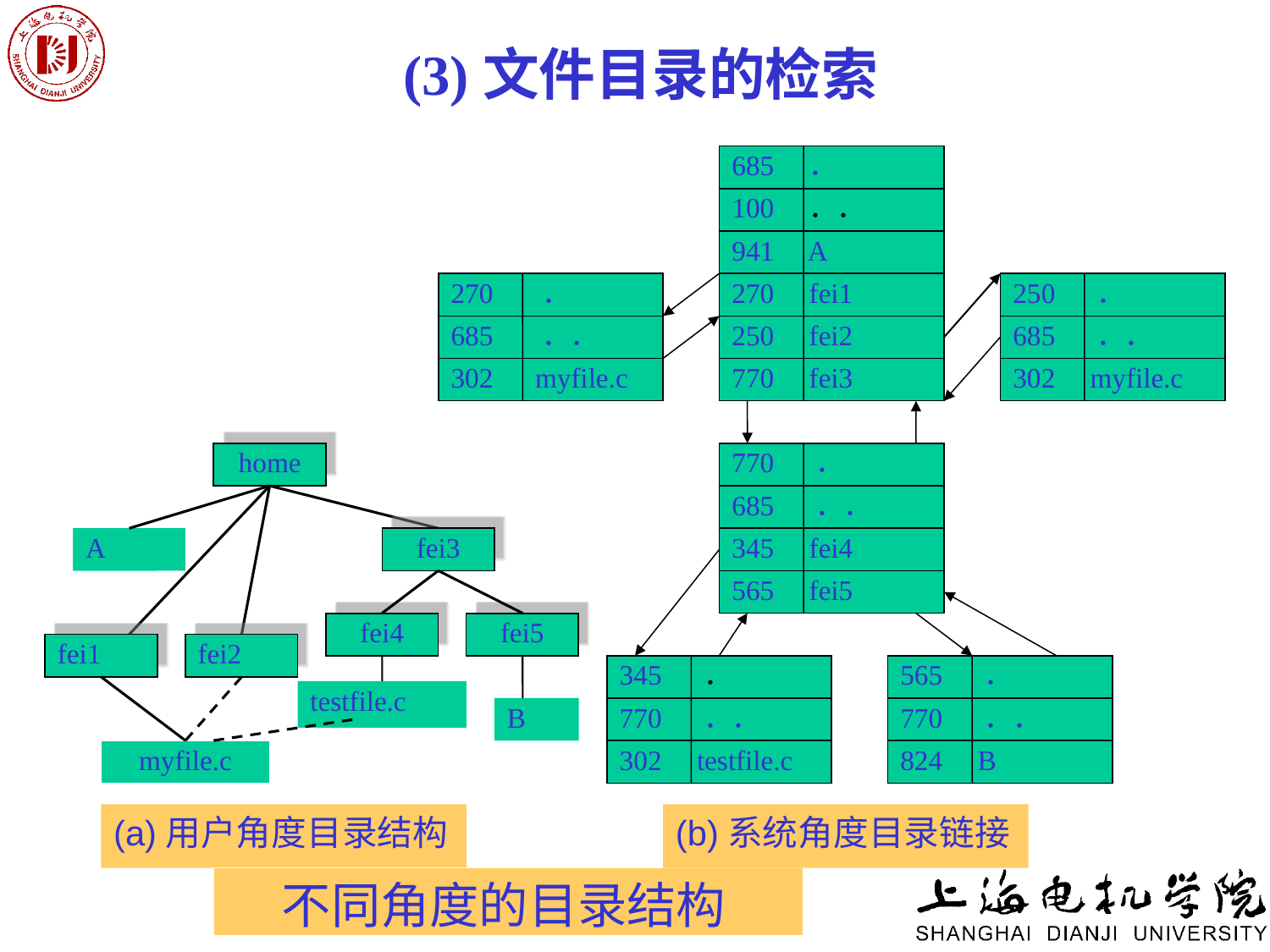

# (3)文件目录的检索
685    ．

100    ．．
941     A
270      ．

685      ．．
302      myfile.c

270     fei1

250     ．

685     ．．
302     myfile.c

250     fei2

770     fei3

770     ．

685     ．．
345     fei4
565     fei5

345     ．

770     ．．
302     testfile.c
565     ．

770     ．．
824     B
usr
home

xyz
A
fei3

fei4
fei5
fei1
fei2

testfile.c
B

myfile.c
myfil
(a)用户角度目录结构
(b)系统角度目录链接
    不同角度的目录结构